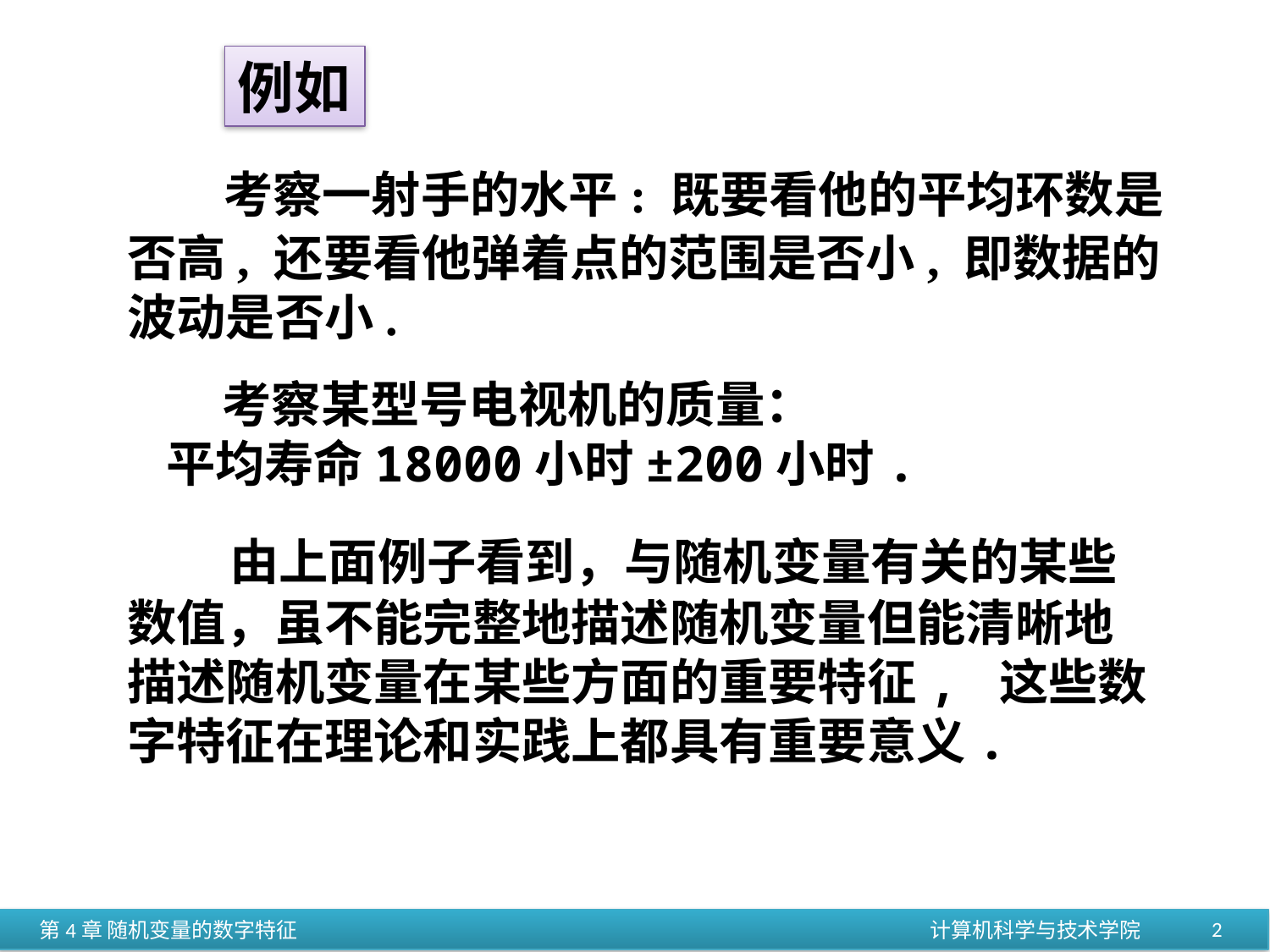

例如
     考察一射手的水平: 既要看他的平均环数是
否高, 还要看他弹着点的范围是否小, 即数据的
波动是否小.
考察某型号电视机的质量：
   平均寿命18000小时±200小时.
       由上面例子看到，与随机变量有关的某些
数值，虽不能完整地描述随机变量但能清晰地
描述随机变量在某些方面的重要特征, 这些数
字特征在理论和实践上都具有重要意义.